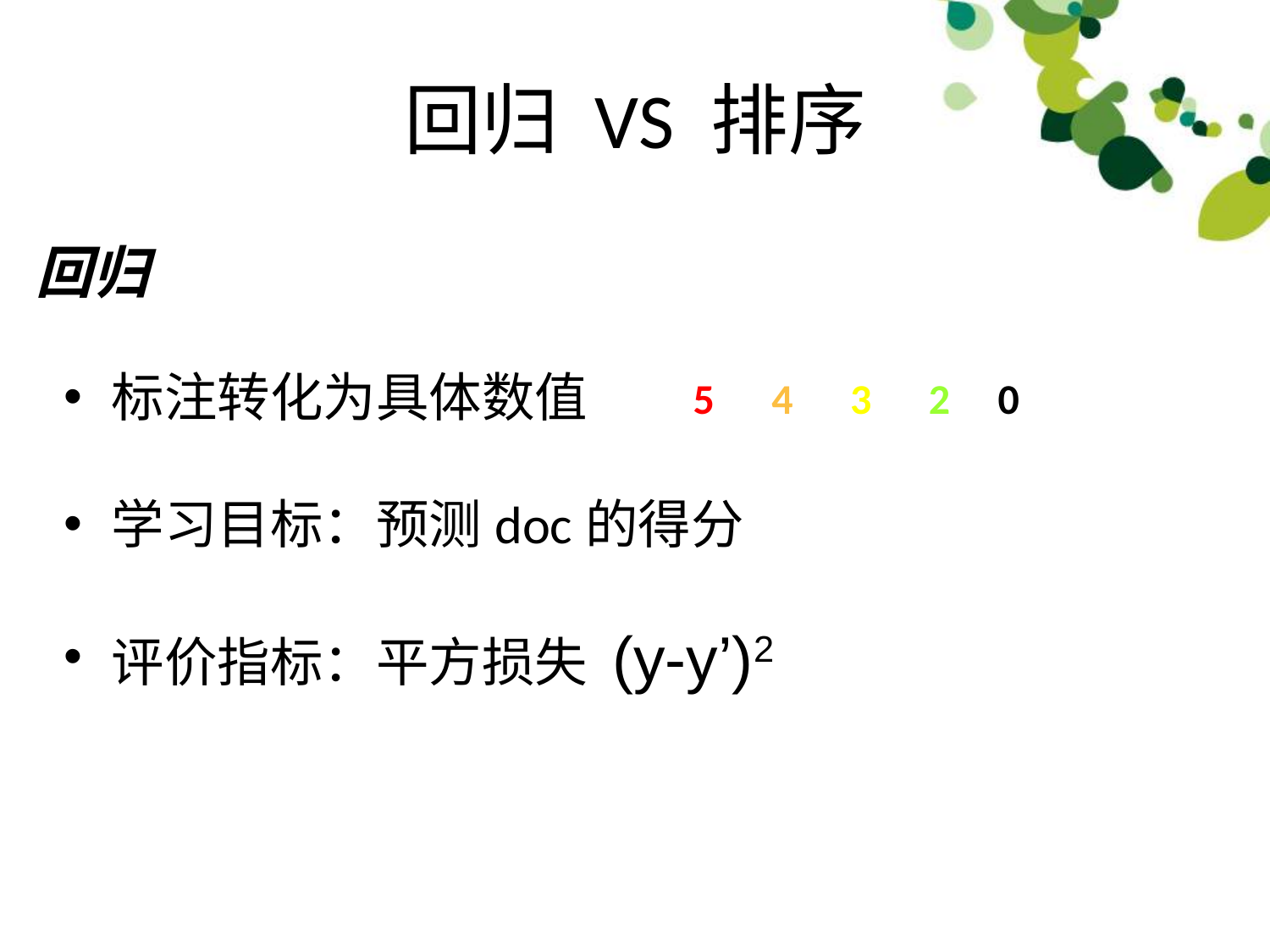

# 回归 VS 排序
回归
标注转化为具体数值

学习目标：预测doc的得分

评价指标：平方损失 (y-y’)2
5      4      3      2     0